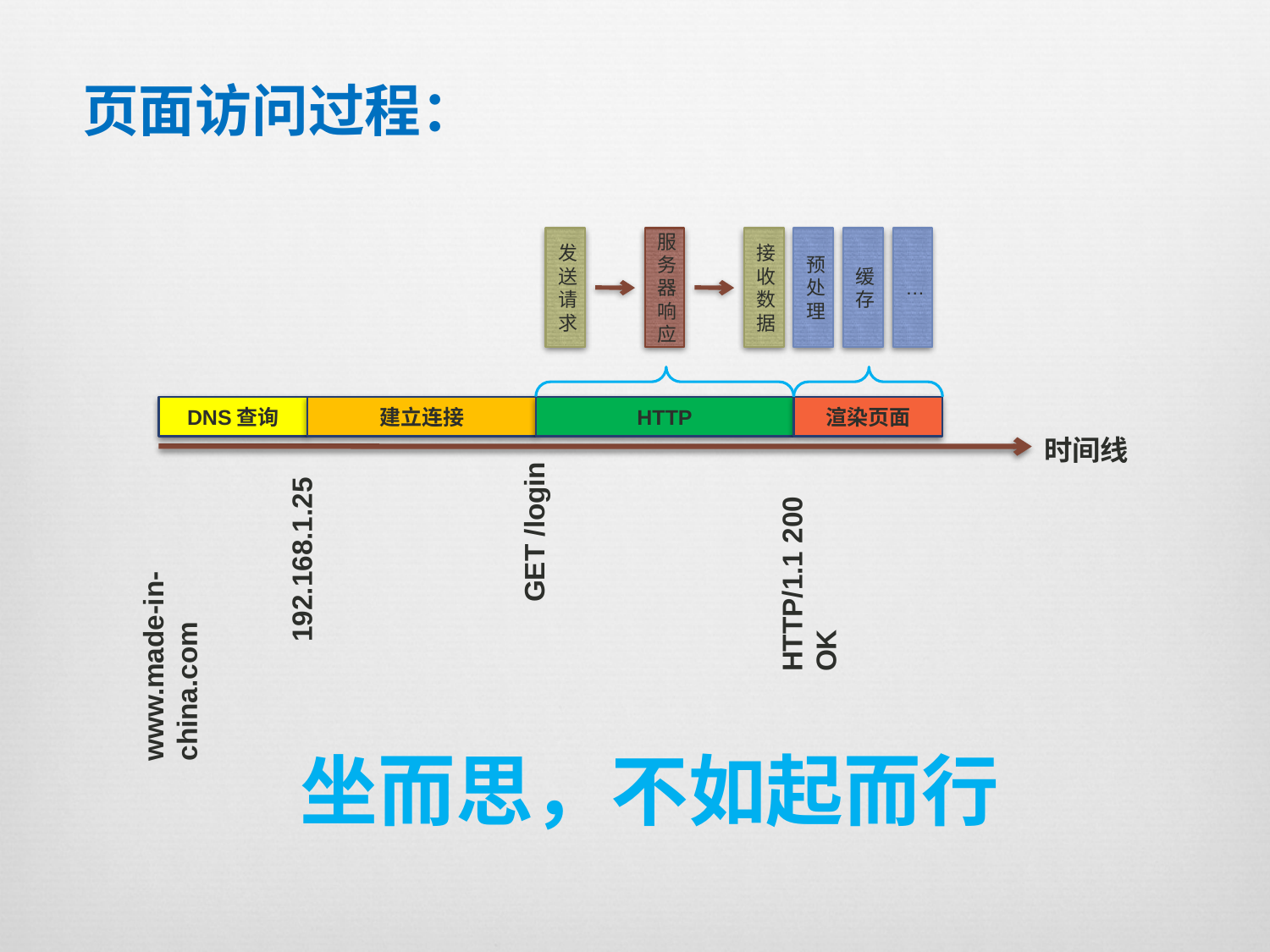

页面访问过程：
发送请求
服务器响应
接收数据
预处理
缓存
…

DNS查询
建立连接
HTTP
渲染页面
时间线
GET /login
www.made-in-china.com
HTTP/1.1 200 OK
192.168.1.25
坐而思，不如起而行